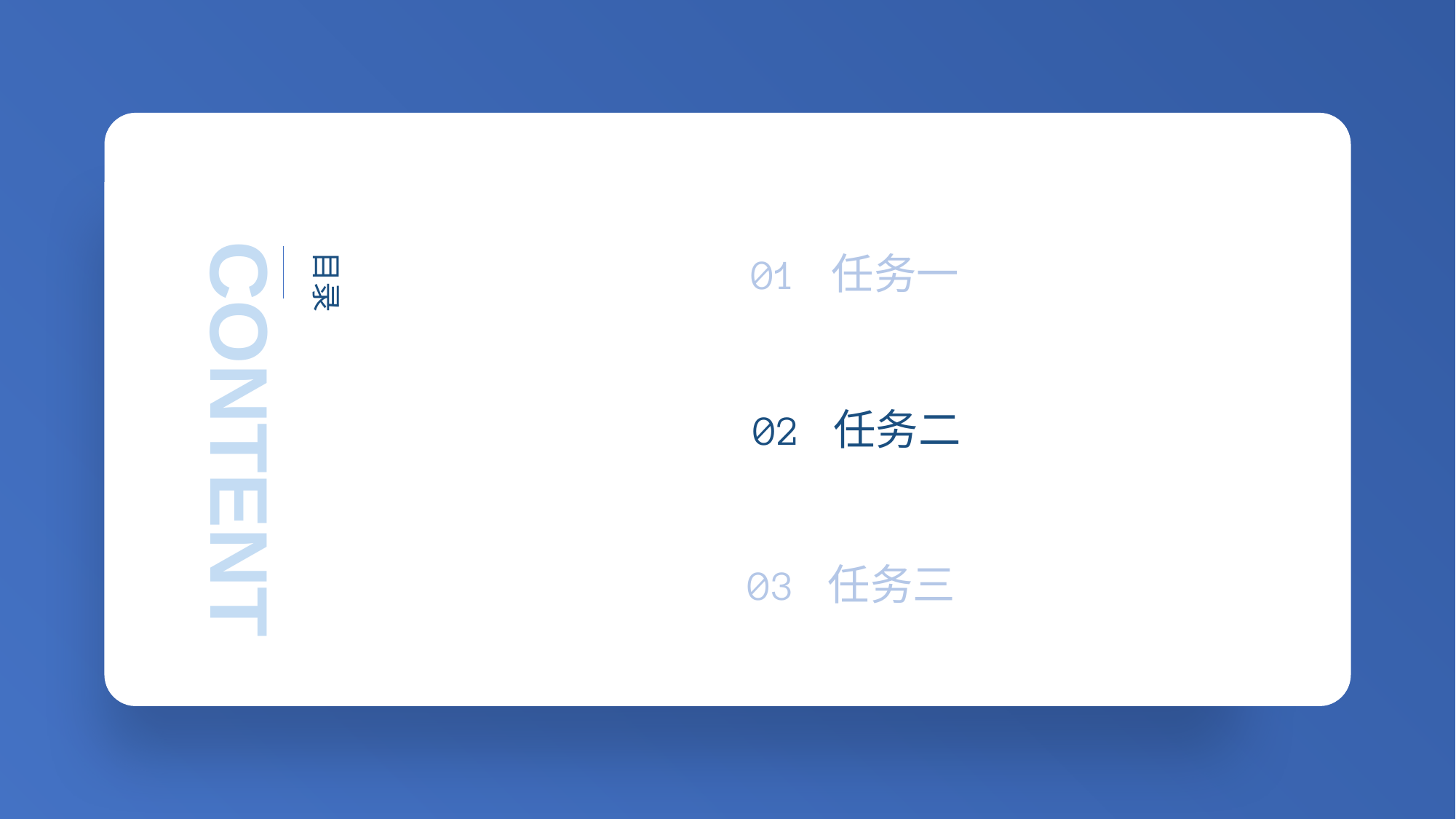

01 任务一
CONTENT
目录
02 任务二
03 任务三